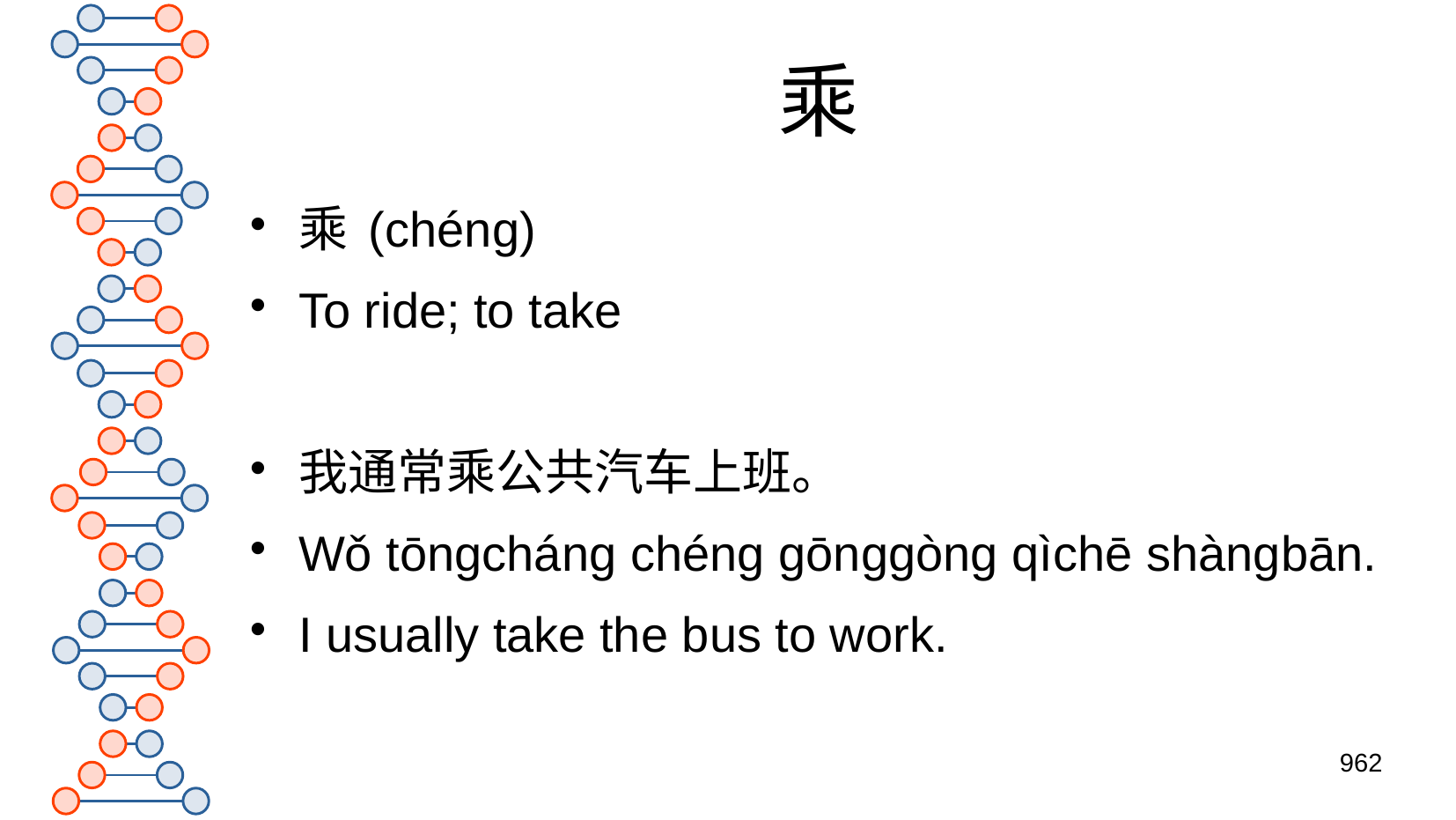

# 乘
乘 (chéng)
To ride; to take

我通常乘公共汽车上班。
Wǒ tōngcháng chéng gōnggòng qìchē shàngbān.
I usually take the bus to work.

962